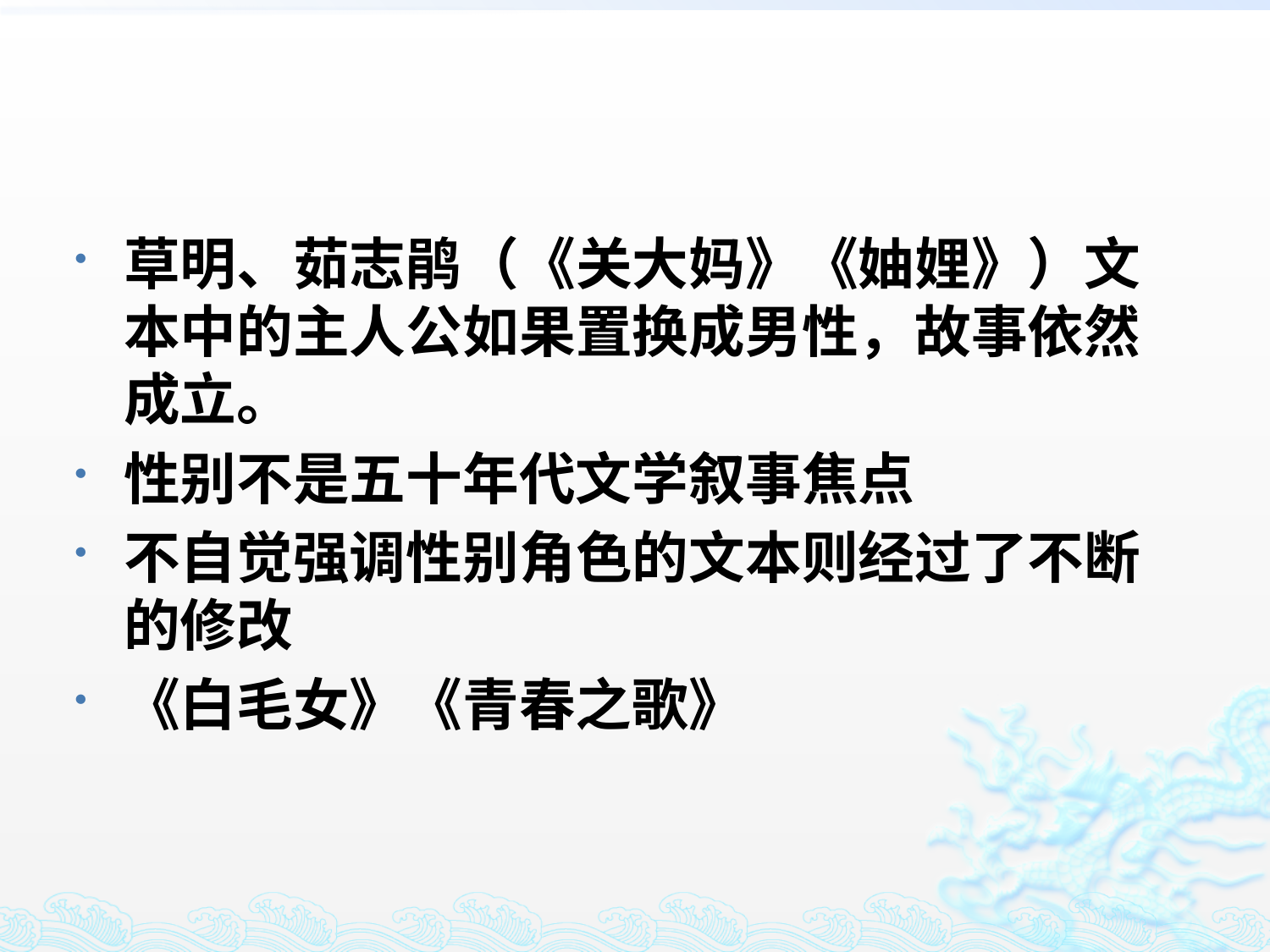

#
草明、茹志鹃（《关大妈》《妯娌》）文本中的主人公如果置换成男性，故事依然成立。
性别不是五十年代文学叙事焦点
不自觉强调性别角色的文本则经过了不断的修改
《白毛女》《青春之歌》